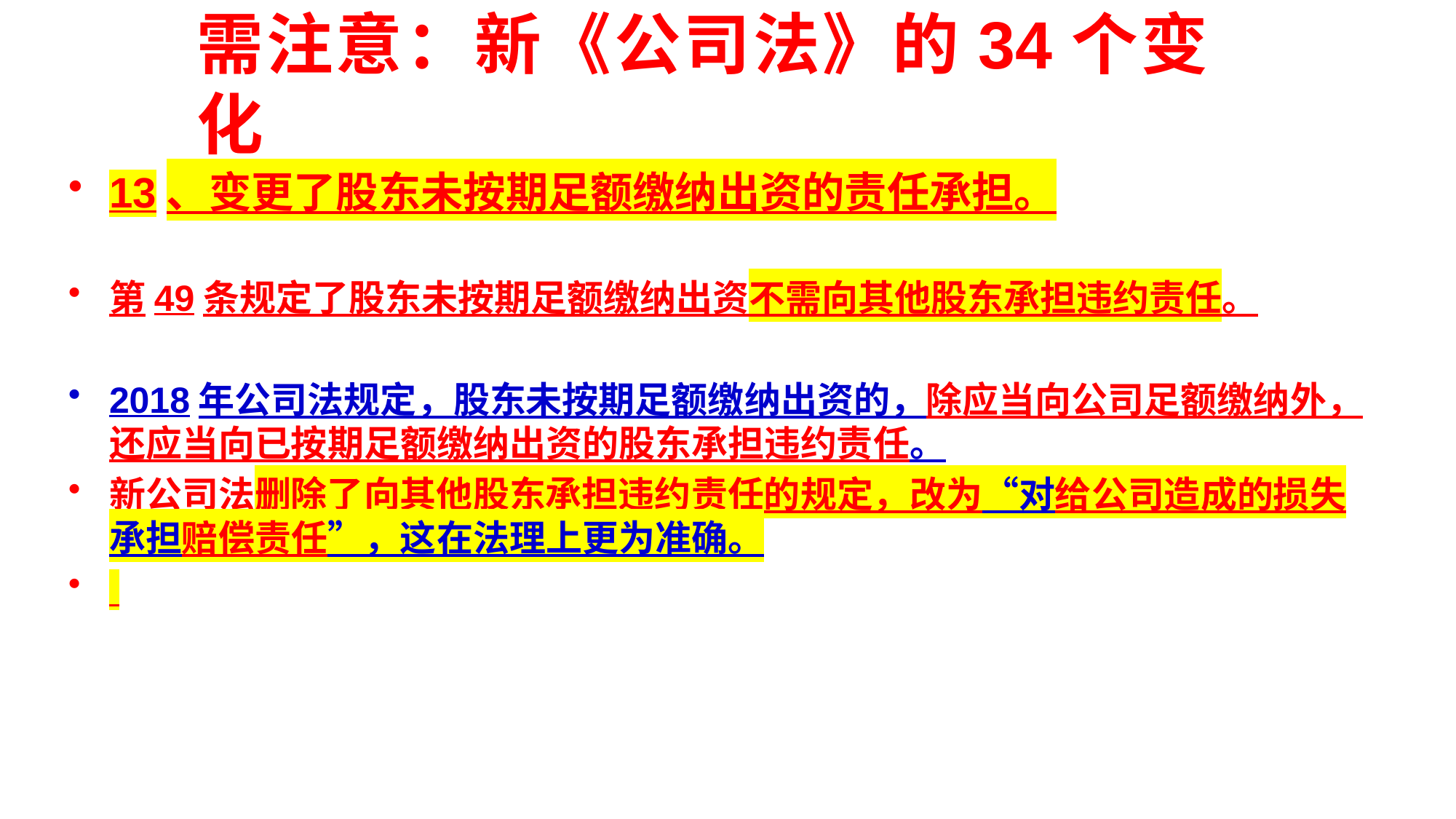

# 需注意：新《公司法》的34个变化
13、变更了股东未按期足额缴纳出资的责任承担。

第49条规定了股东未按期足额缴纳出资不需向其他股东承担违约责任。

2018年公司法规定，股东未按期足额缴纳出资的，除应当向公司足额缴纳外，还应当向已按期足额缴纳出资的股东承担违约责任。
新公司法删除了向其他股东承担违约责任的规定，改为“对给公司造成的损失承担赔偿责任”，这在法理上更为准确。